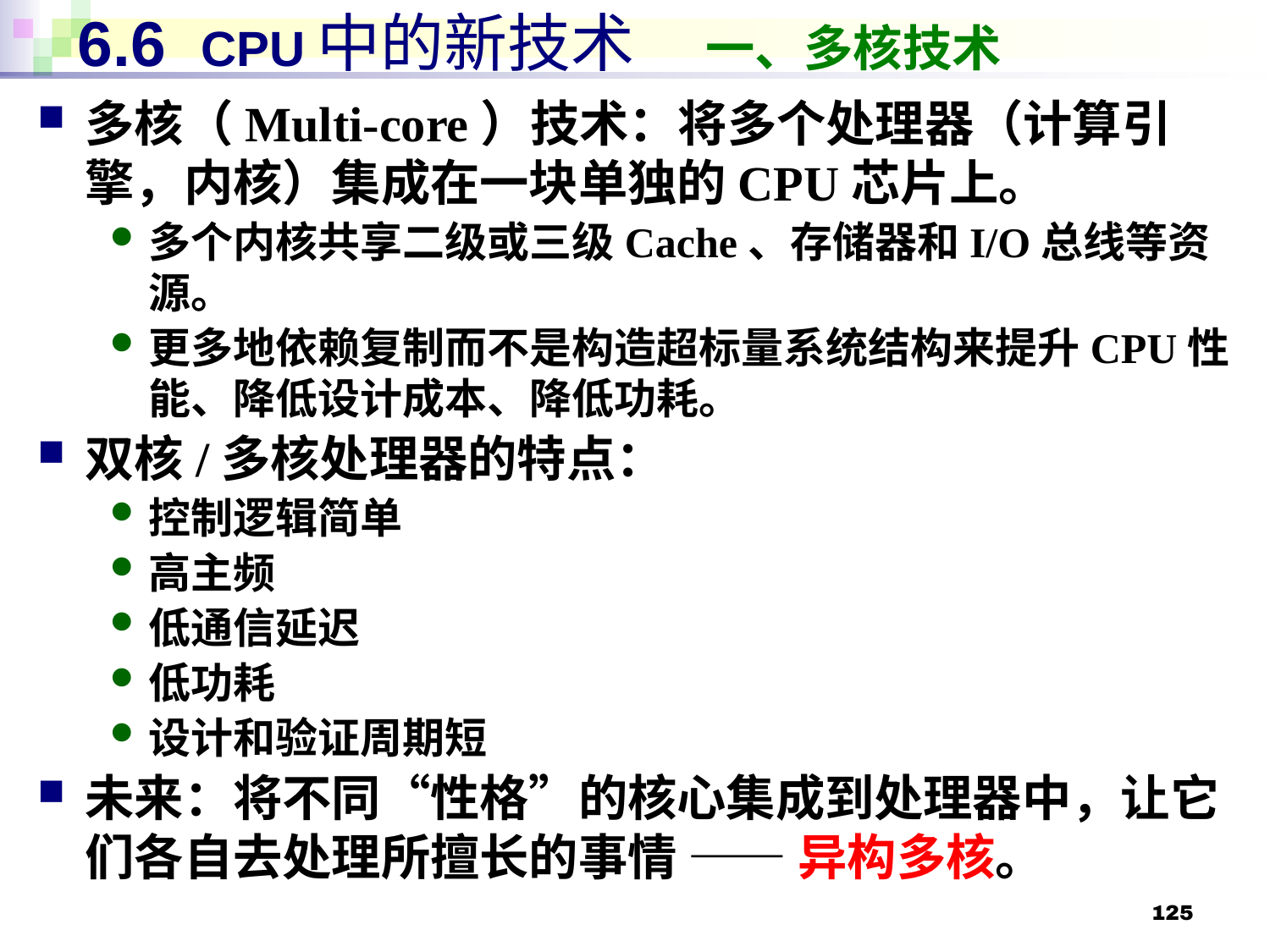

# 6.6  CPU中的新技术     一、多核技术
多核（Multi-core）技术：将多个处理器（计算引擎，内核）集成在一块单独的CPU芯片上。
多个内核共享二级或三级Cache、存储器和I/O总线等资源。
更多地依赖复制而不是构造超标量系统结构来提升CPU性能、降低设计成本、降低功耗。
双核/多核处理器的特点：
控制逻辑简单
高主频
低通信延迟
低功耗
设计和验证周期短
未来：将不同“性格”的核心集成到处理器中，让它们各自去处理所擅长的事情 —— 异构多核。
125